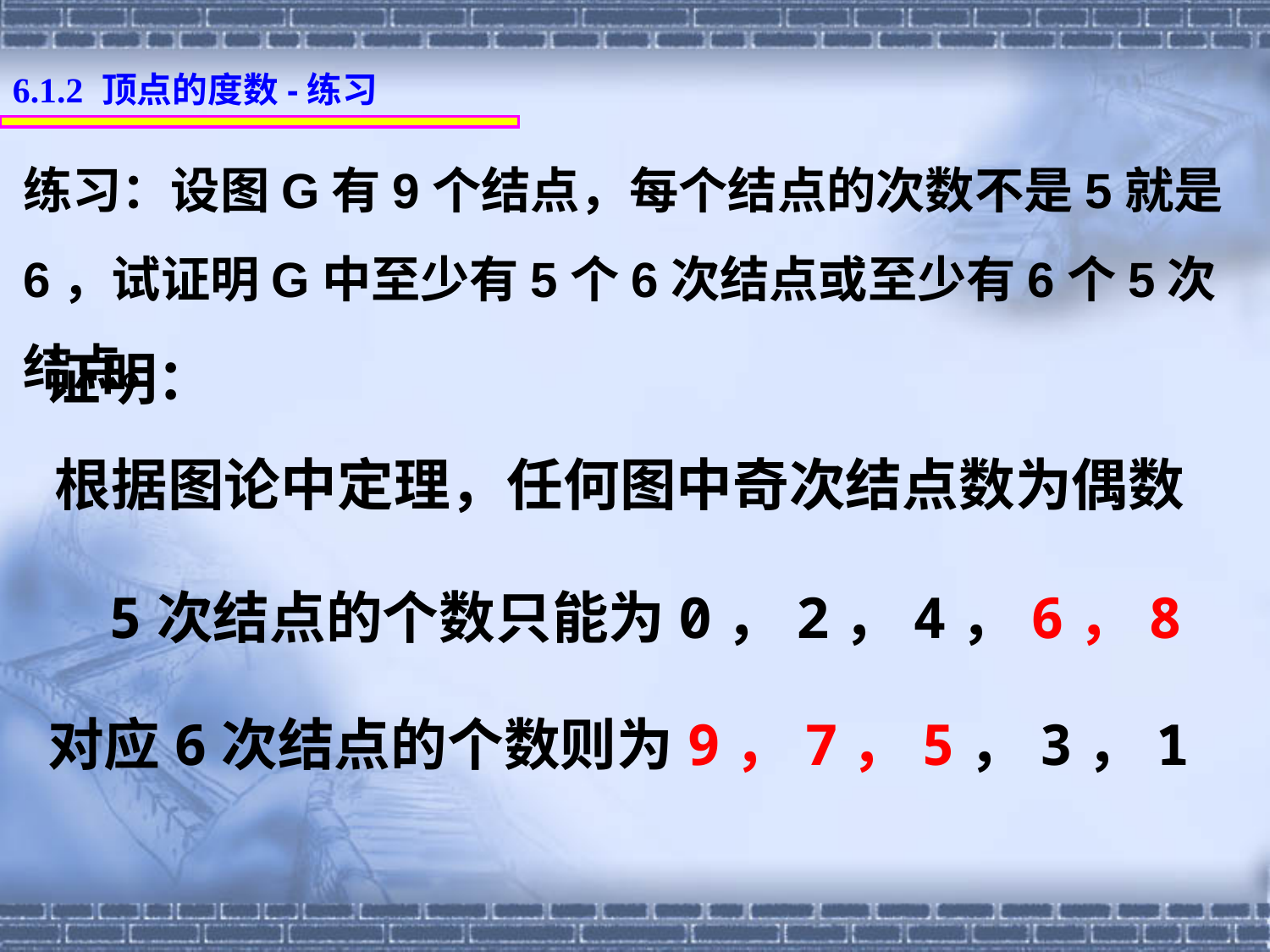

6.1.2 顶点的度数-练习

练习：设图G有9个结点，每个结点的次数不是5就是6，试证明G中至少有5个6次结点或至少有6个5次结点。
证明：
根据图论中定理，任何图中奇次结点数为偶数
5次结点的个数只能为0，2，4，6，8
对应6次结点的个数则为9，7，5，3，1